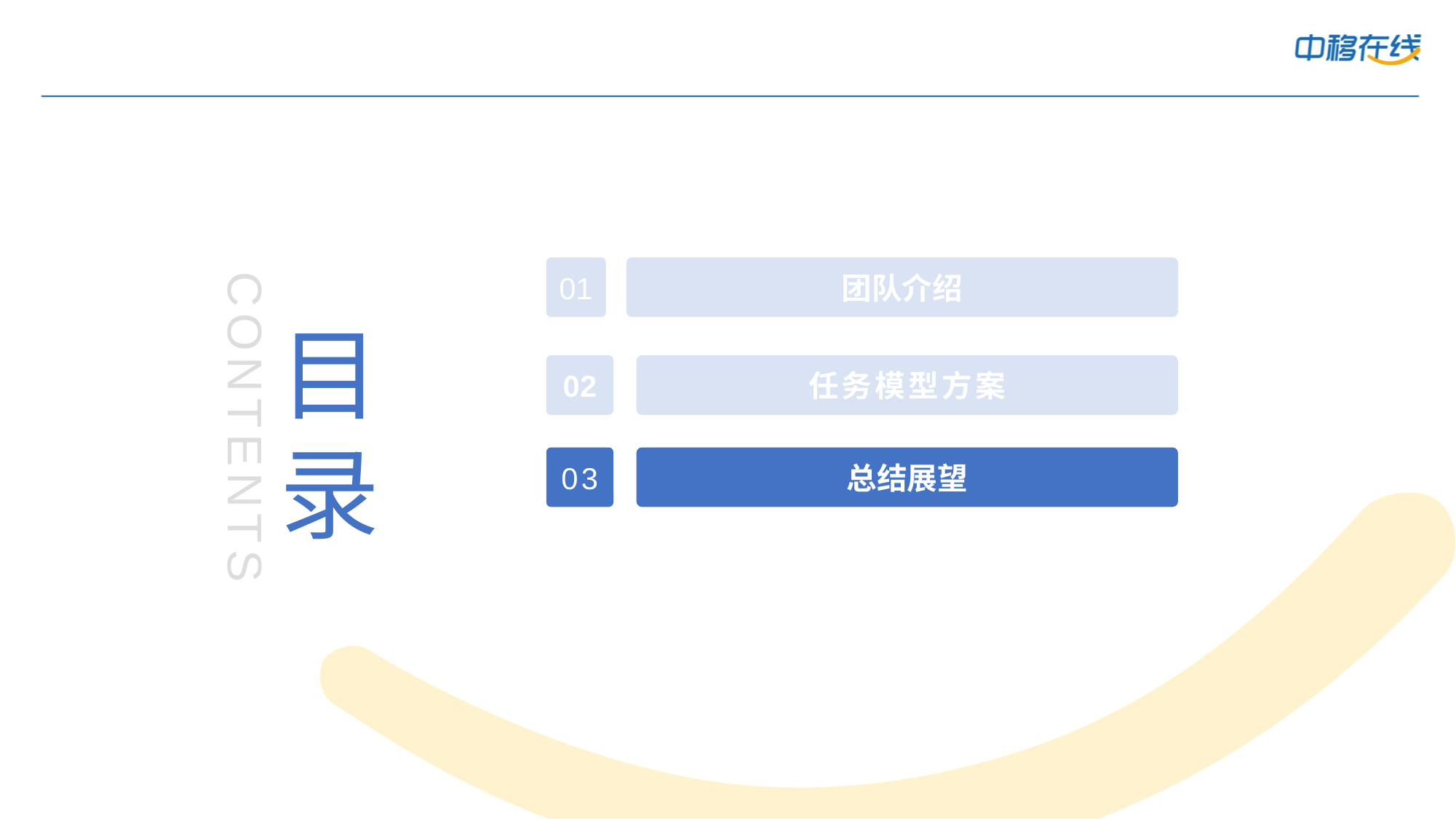

目
录
CONTENTS
01
团队介绍
02
任务模型方案
03
总结展望